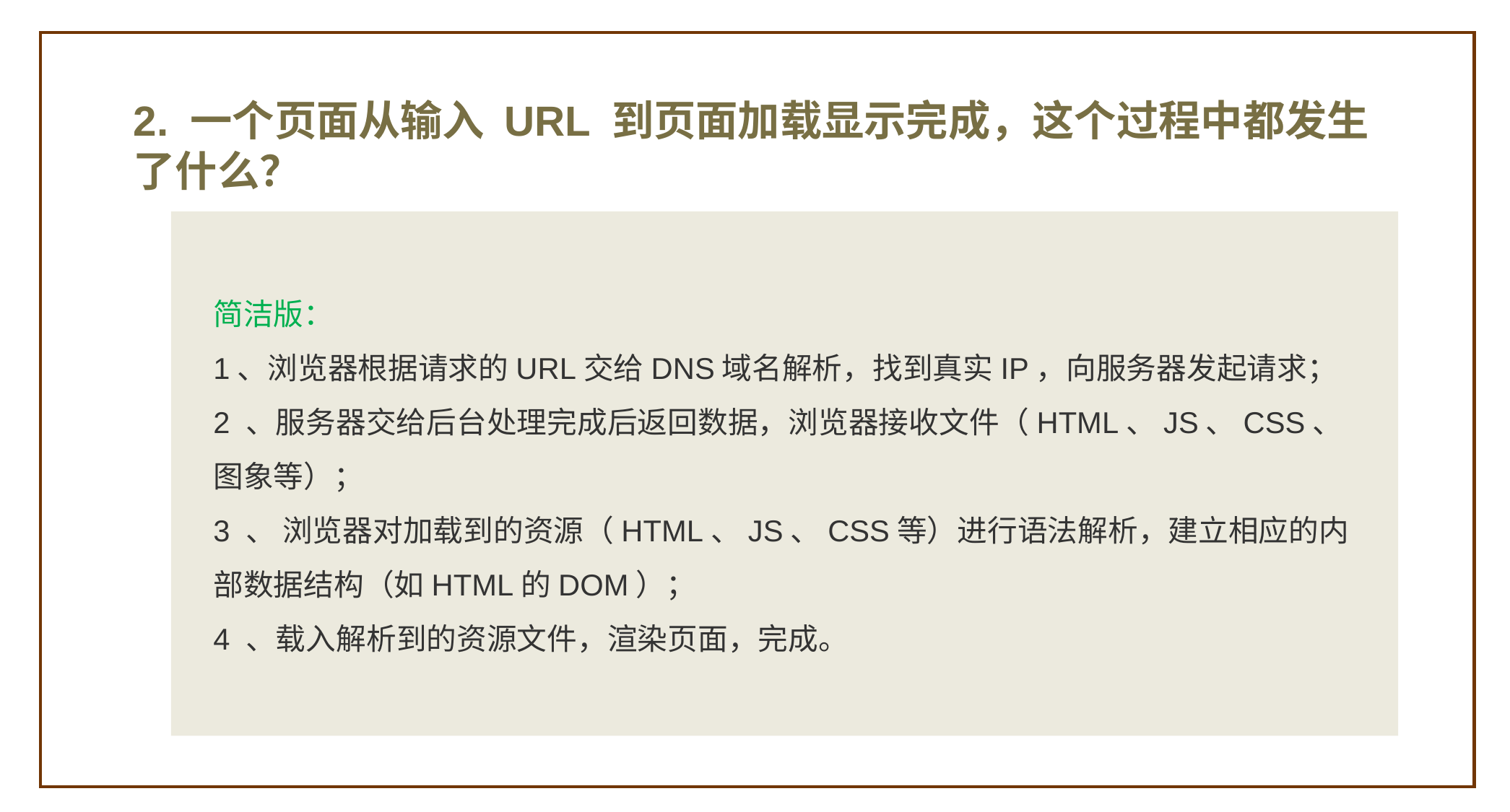

2. 一个页面从输入 URL 到页面加载显示完成，这个过程中都发生了什么？

简洁版：
1、浏览器根据请求的URL交给DNS域名解析，找到真实IP，向服务器发起请求；
2 、服务器交给后台处理完成后返回数据，浏览器接收文件（HTML、JS、CSS、图象等）；
3 、 浏览器对加载到的资源（HTML、JS、CSS等）进行语法解析，建立相应的内部数据结构（如HTML的DOM）；
4 、载入解析到的资源文件，渲染页面，完成。